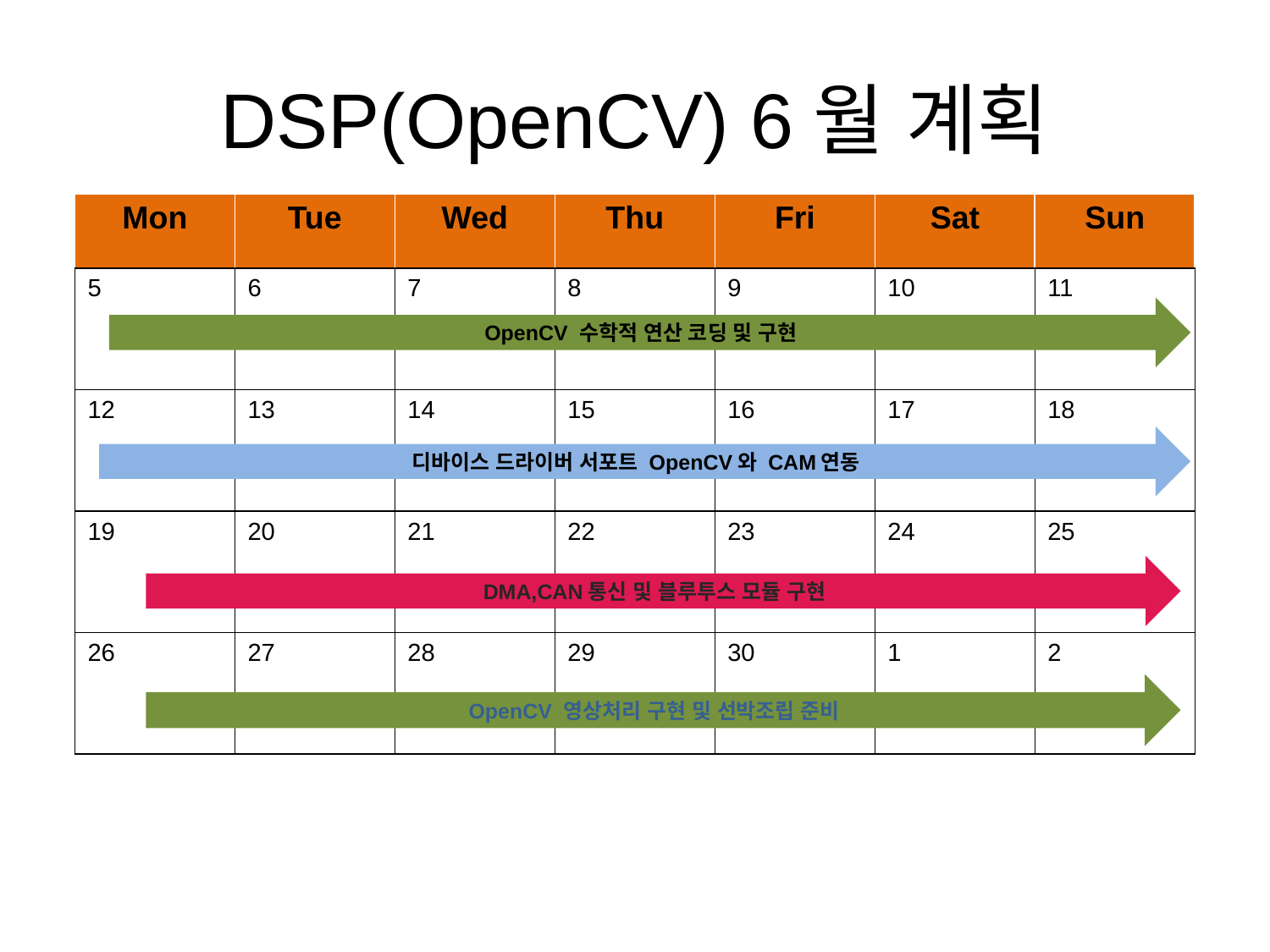

# DSP(OpenCV) 6월 계획
| Mon | Tue | Wed | Thu | Fri | Sat | Sun |
| --- | --- | --- | --- | --- | --- | --- |
| 5 | 6 | 7 | 8 | 9 | 10 | 11 |
| 12 | 13 | 14 | 15 | 16 | 17 | 18 |
| 19 | 20 | 21 | 22 | 23 | 24 | 25 |
| 26 | 27 | 28 | 29 | 30 | 1 | 2 |
OpenCV 수학적 연산 코딩 및 구현
디바이스 드라이버 서포트 OpenCV와 CAM연동
DMA,CAN통신 및 블루투스 모듈 구현
OpenCV 영상처리 구현 및 선박조립 준비